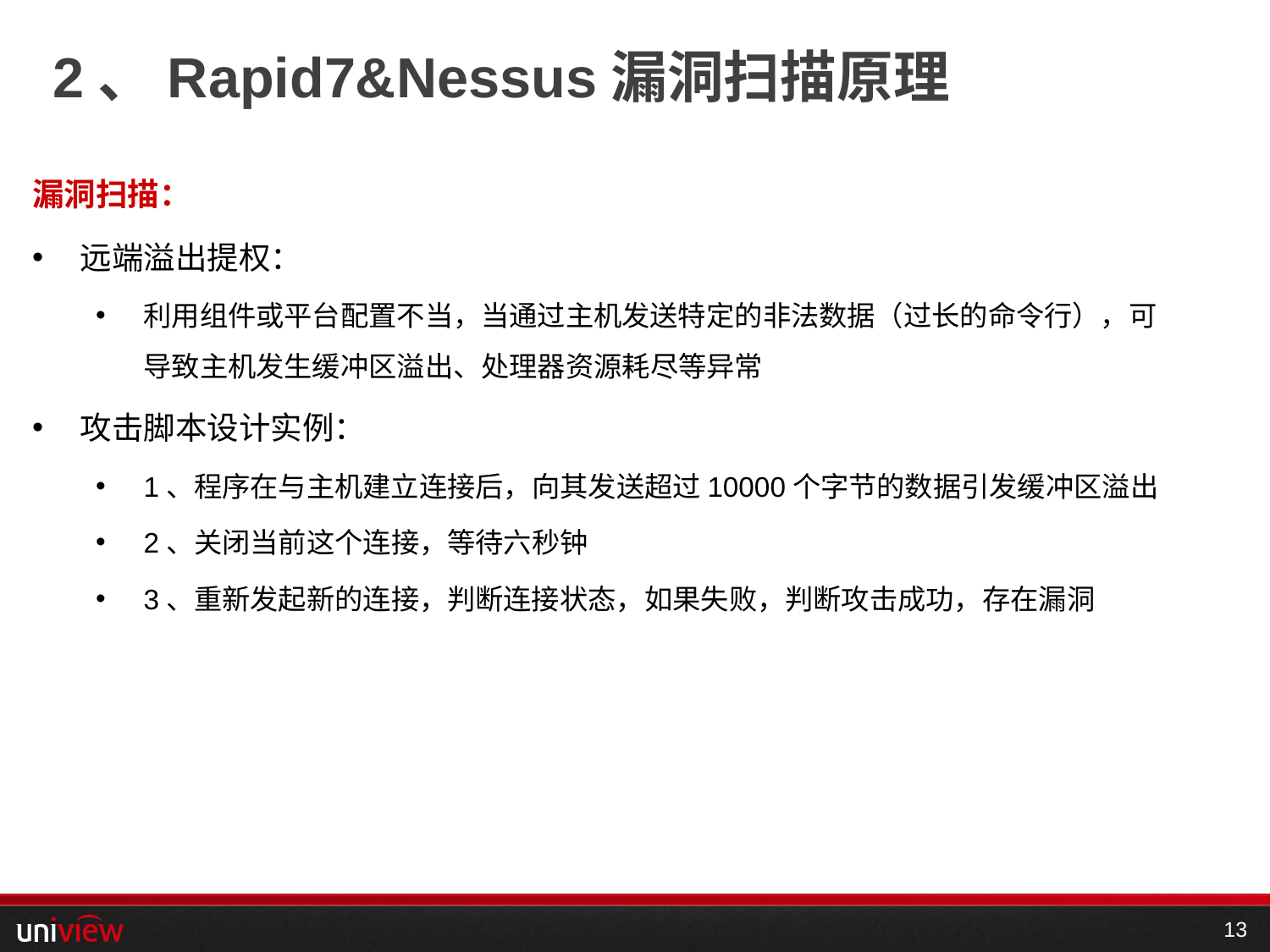

2、Rapid7&Nessus漏洞扫描原理
漏洞扫描：
远端溢出提权：
利用组件或平台配置不当，当通过主机发送特定的非法数据（过长的命令行），可导致主机发生缓冲区溢出、处理器资源耗尽等异常
攻击脚本设计实例：
1、程序在与主机建立连接后，向其发送超过10000个字节的数据引发缓冲区溢出
2、关闭当前这个连接，等待六秒钟
3、重新发起新的连接，判断连接状态，如果失败，判断攻击成功，存在漏洞